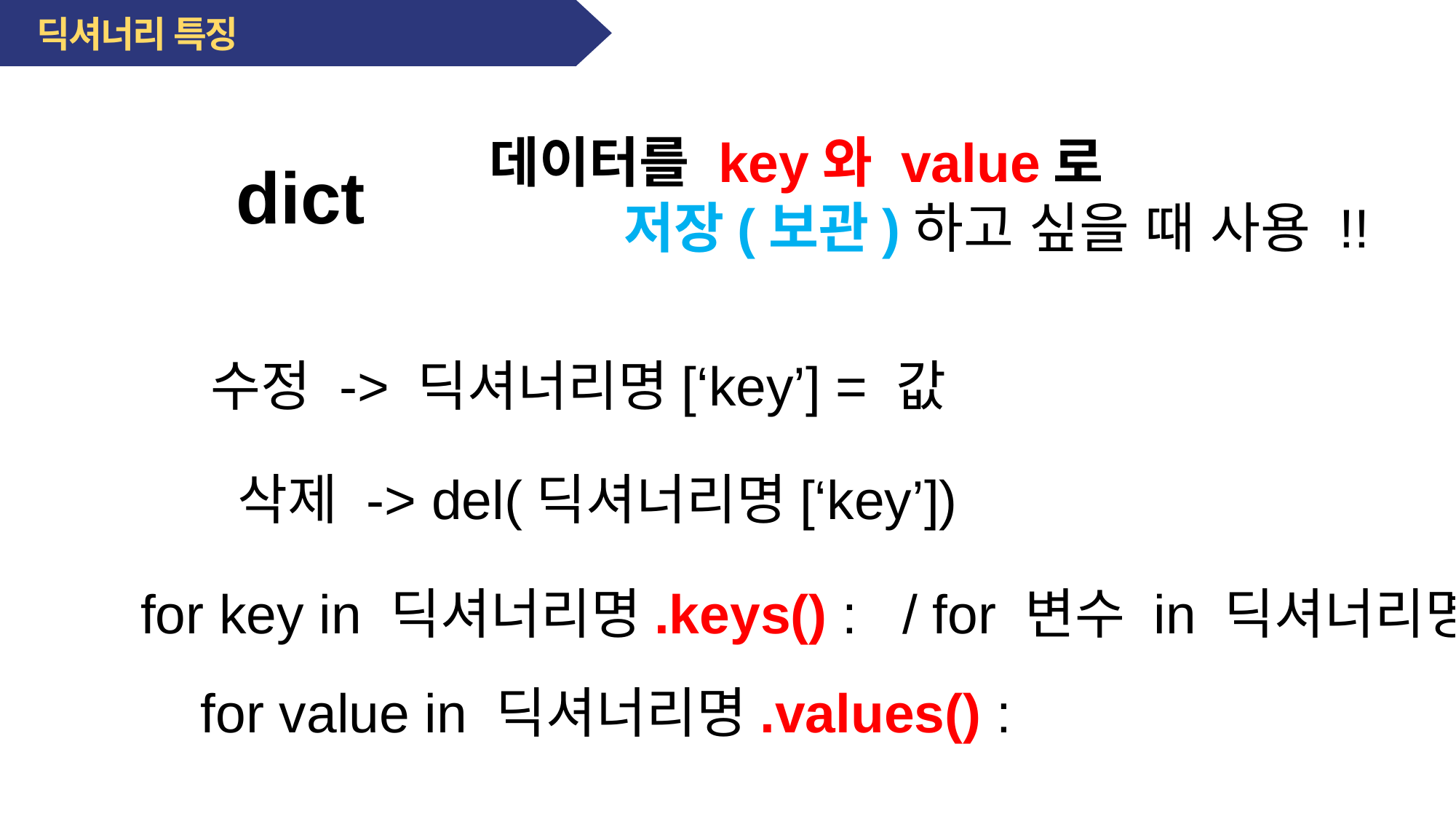

딕셔너리 특징
데이터를 key와 value로
        저장(보관)하고 싶을 때 사용 !!
dict
 수정 -> 딕셔너리명[‘key’] = 값
 삭제 -> del(딕셔너리명[‘key’])
for key in 딕셔너리명.keys() :   / for 변수 in 딕셔너리명 :
for value in 딕셔너리명.values() :